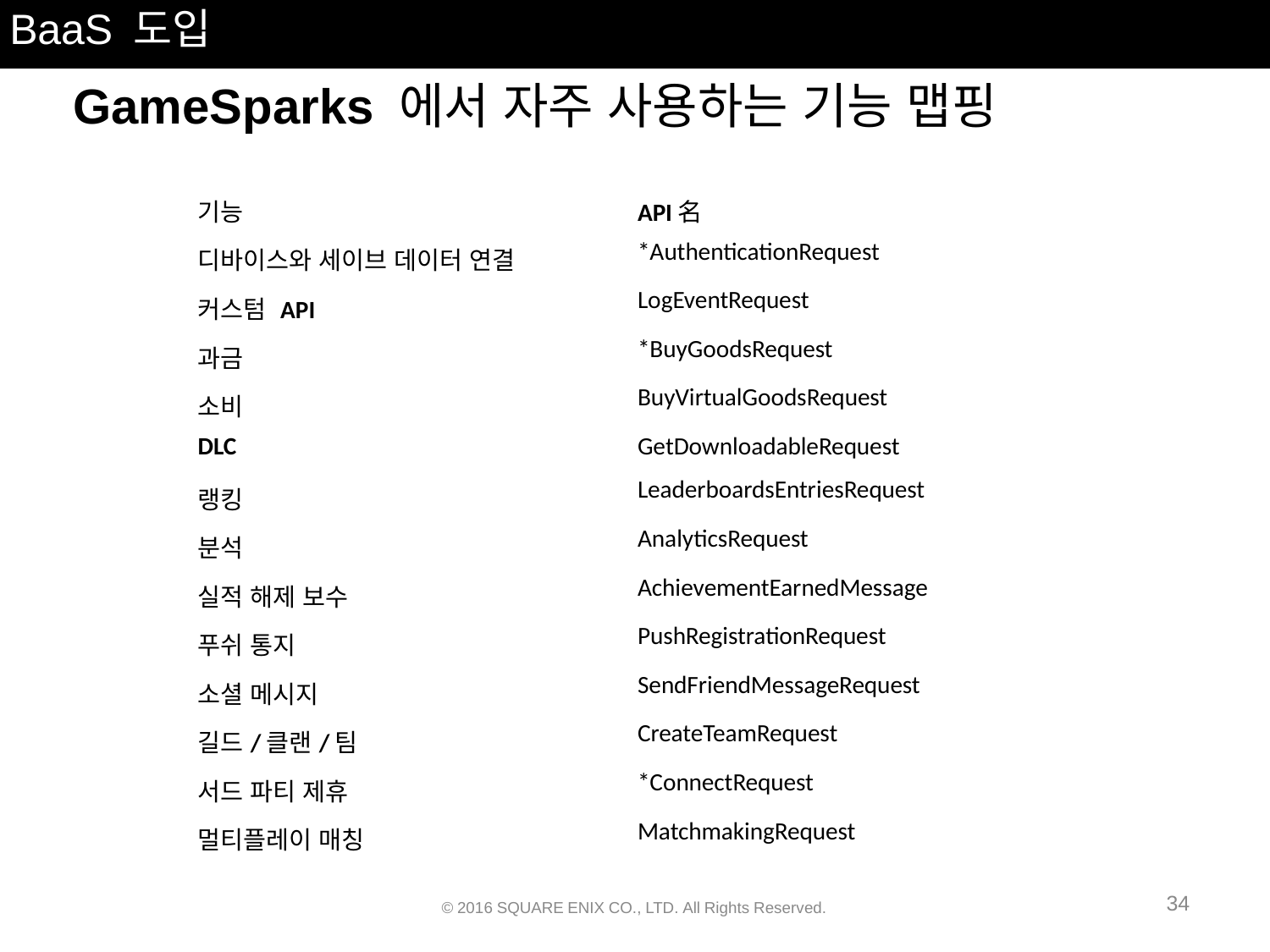

BaaS 도입

	GameSparks 에서 자주 사용하는 기능 맵핑
| 기능 | API名 |
| --- | --- |
| 디바이스와 세이브 데이터 연결 | \*AuthenticationRequest |
| 커스텀 API | LogEventRequest |
| 과금 | \*BuyGoodsRequest |
| 소비 | BuyVirtualGoodsRequest |
| DLC | GetDownloadableRequest |
| 랭킹 | LeaderboardsEntriesRequest |
| 분석 | AnalyticsRequest |
| 실적 해제 보수 | AchievementEarnedMessage |
| 푸쉬 통지 | PushRegistrationRequest |
| 소셜 메시지 | SendFriendMessageRequest |
| 길드/클랜/팀 | CreateTeamRequest |
| 서드 파티 제휴 | \*ConnectRequest |
| 멀티플레이 매칭 | MatchmakingRequest |
34
© 2016 SQUARE ENIX CO., LTD. All Rights Reserved.